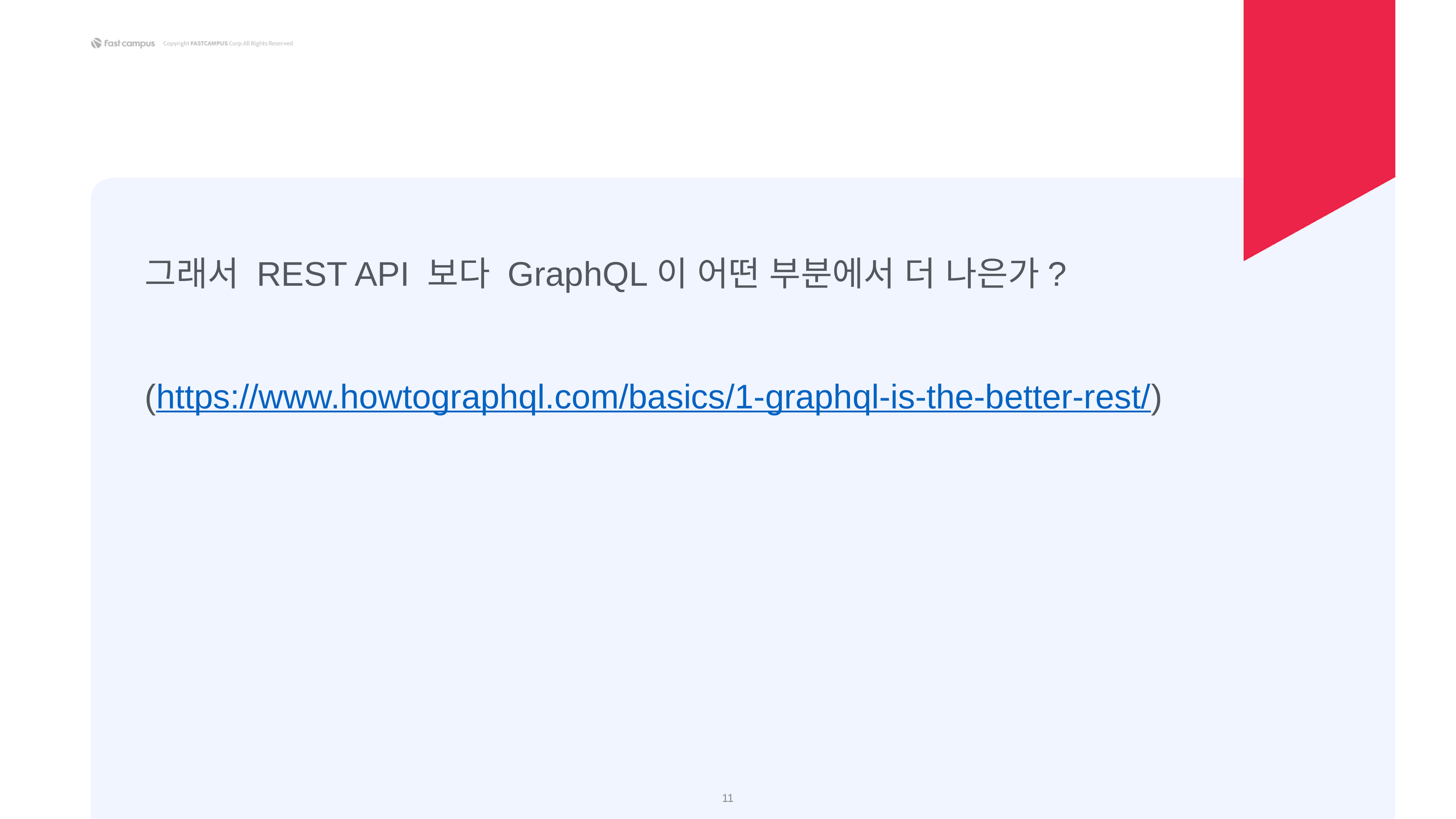

그래서 REST API 보다 GraphQL이 어떤 부분에서 더 나은가?

(https://www.howtographql.com/basics/1-graphql-is-the-better-rest/)

11